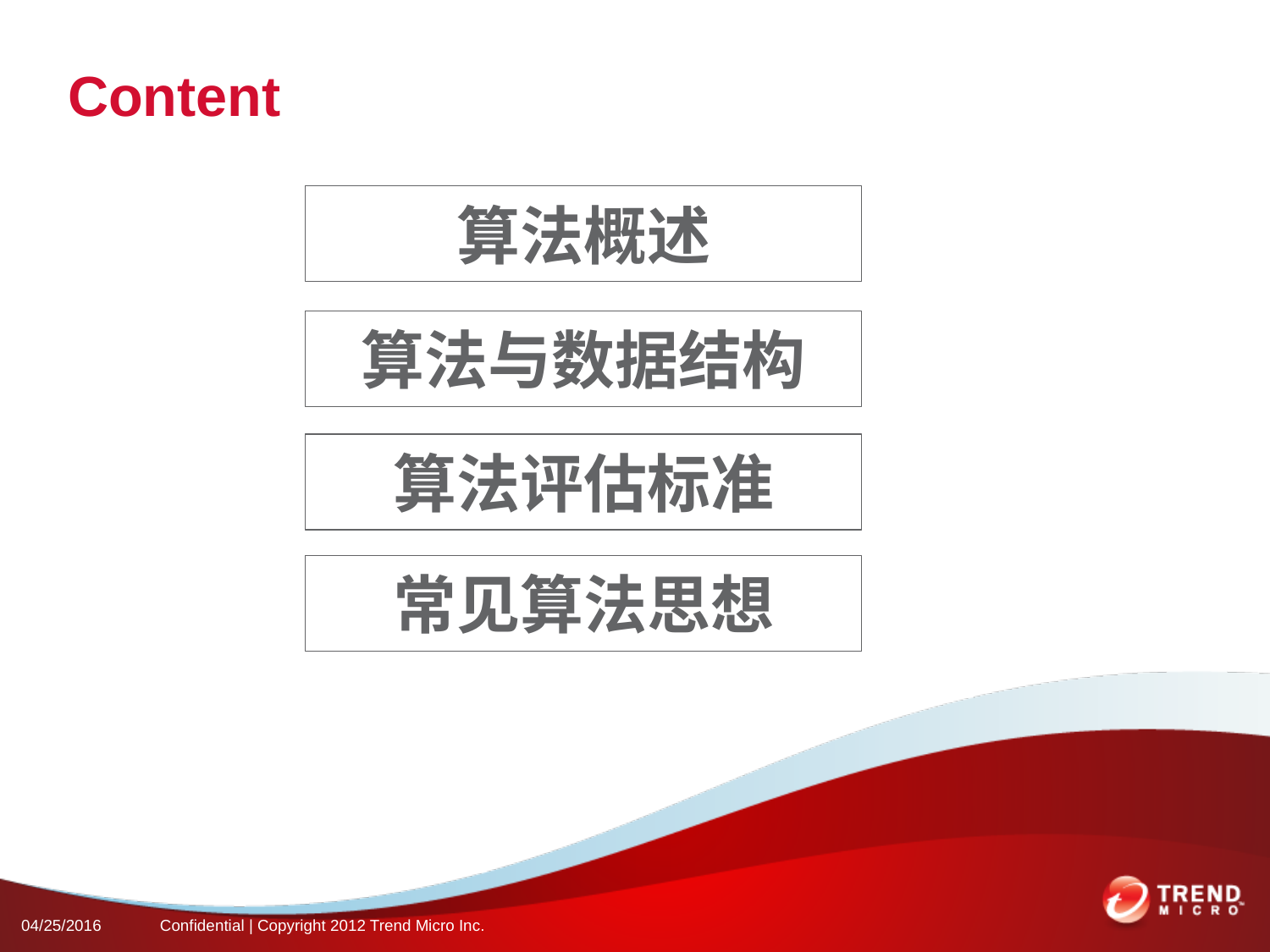

# Content
算法概述
算法与数据结构
算法评估标准
常见算法思想
04/25/2016

Confidential | Copyright 2012 Trend Micro Inc.